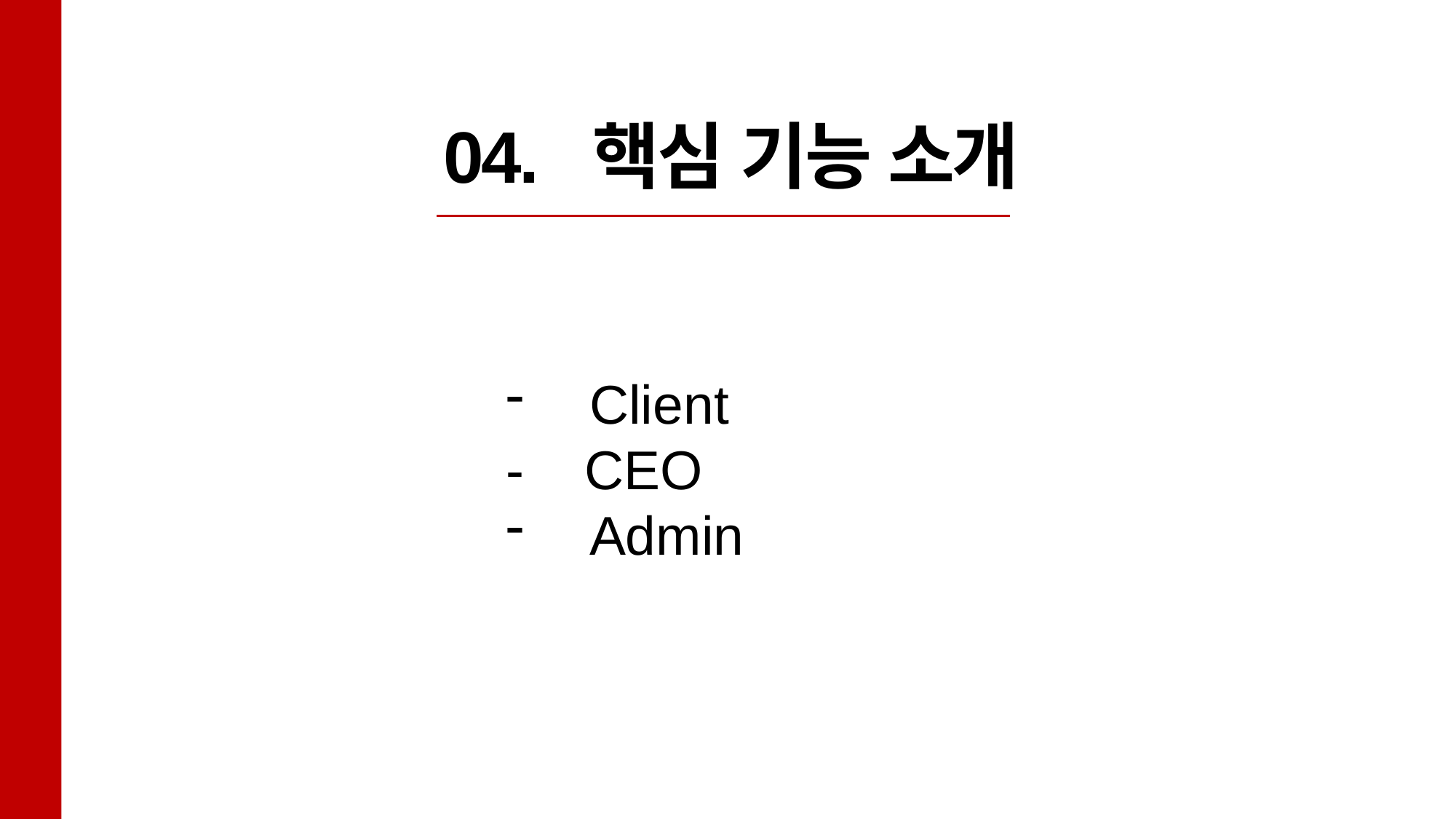

04.  핵심 기능 소개
 Client
-    CEO
 Admin